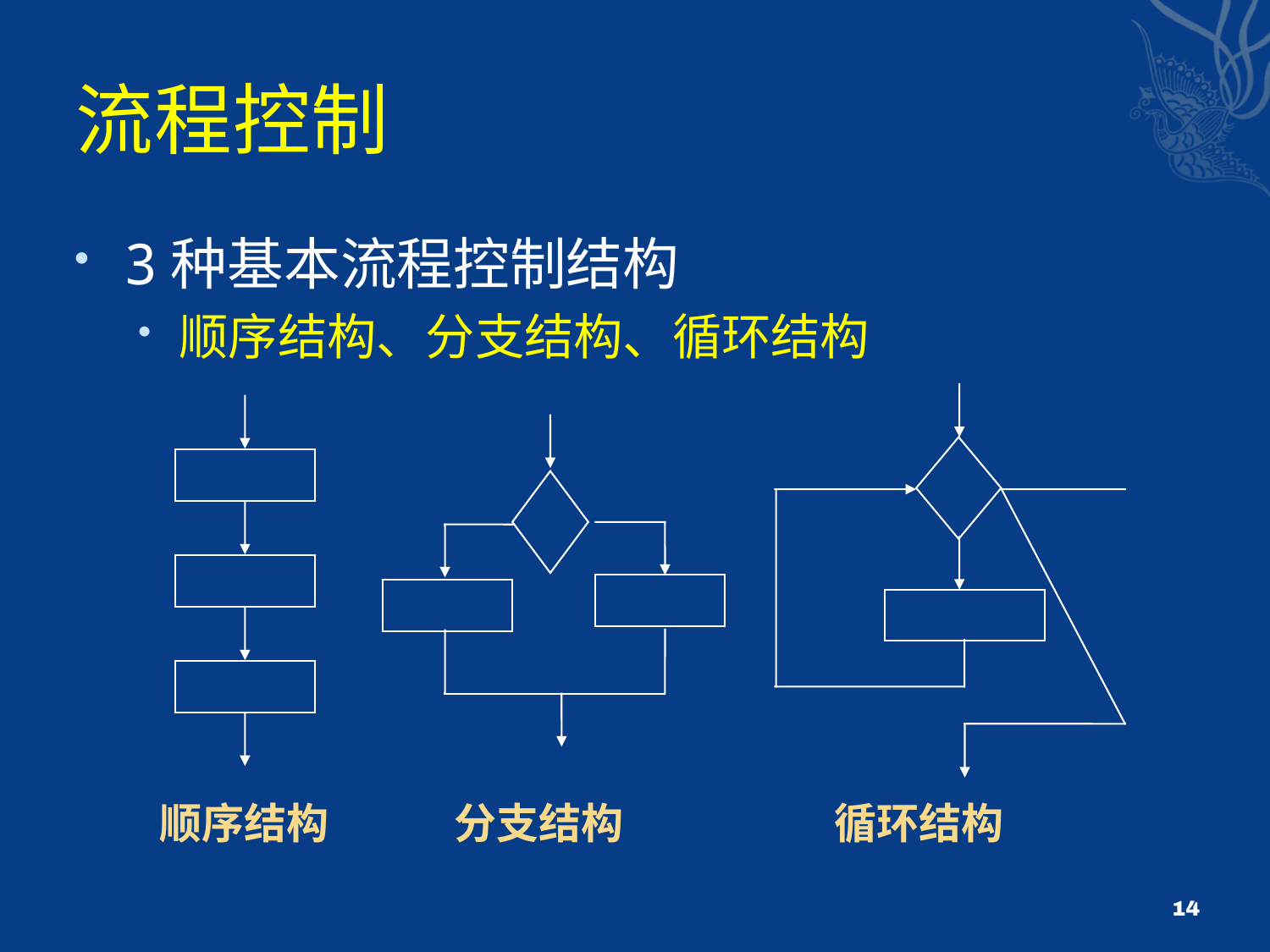

# 流程控制
3种基本流程控制结构
顺序结构、分支结构、循环结构

顺序结构
分支结构
循环结构
14